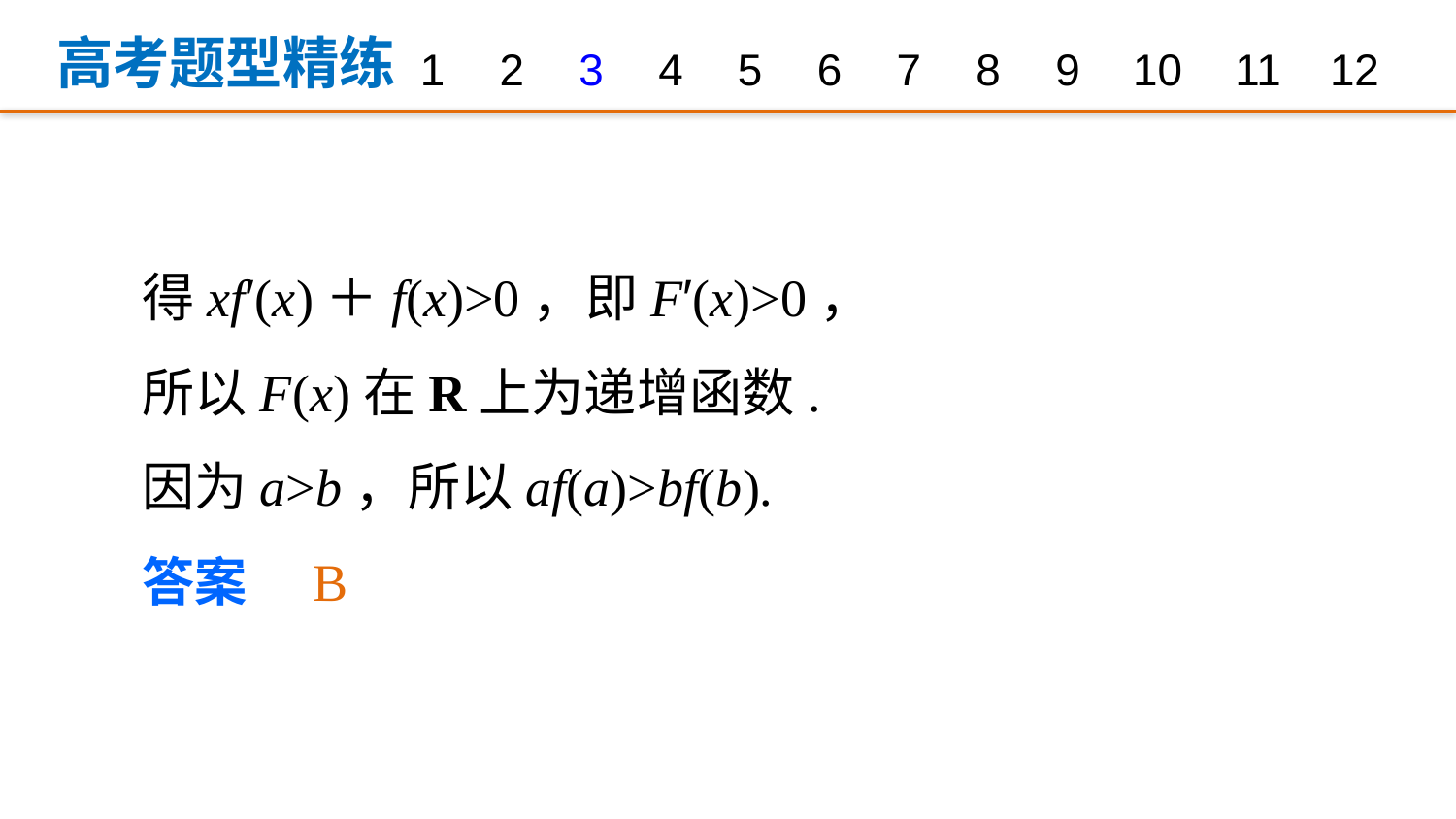

高考题型精练
1
2
3
4
5
6
7
8
9
12
10
11
得xf′(x)＋f(x)>0，即F′(x)>0，
所以F(x)在R上为递增函数.
因为a>b，所以af(a)>bf(b).
答案　B